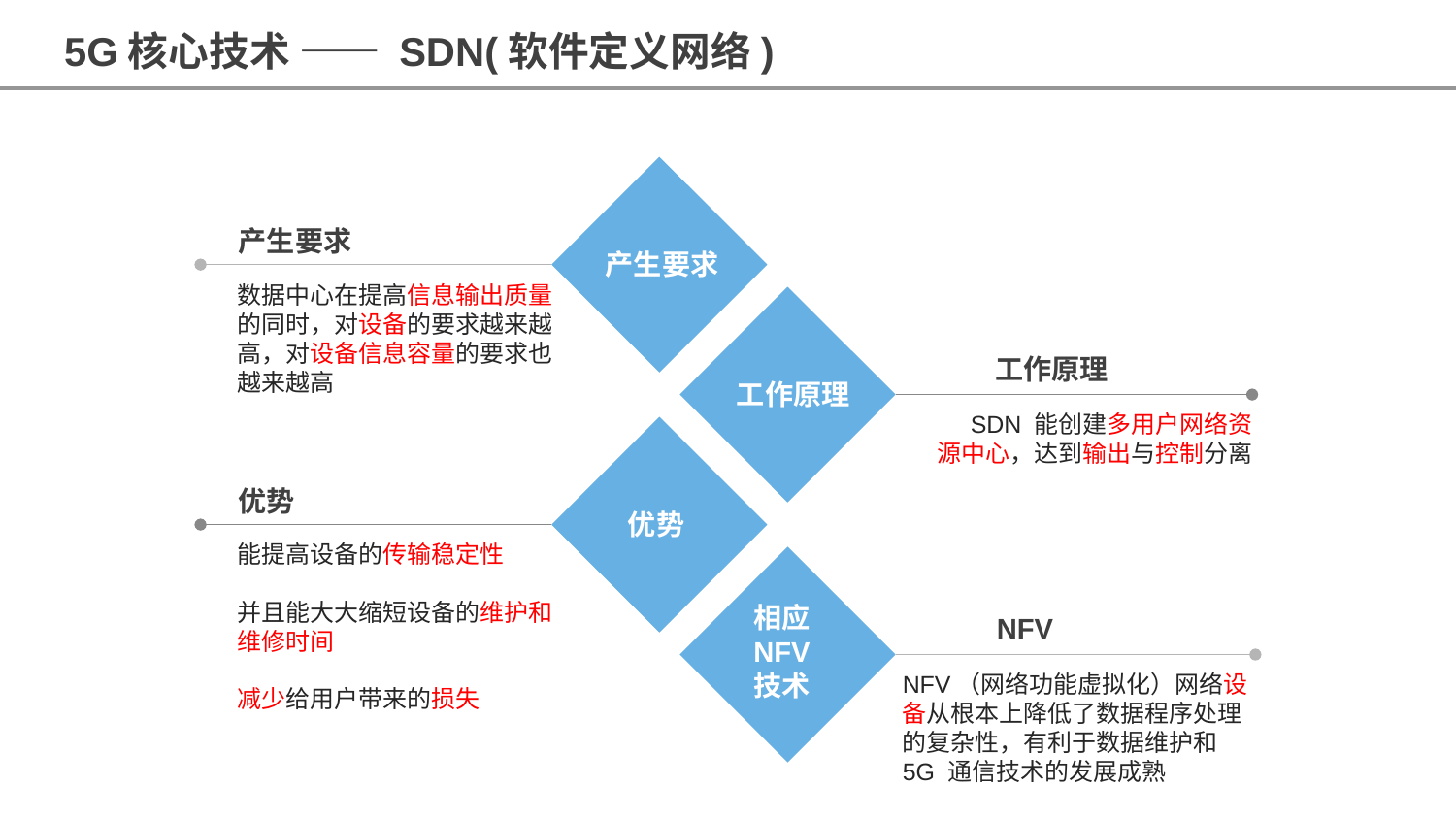

5G核心技术 —— SDN(软件定义网络)

产生要求
产生要求
数据中心在提高信息输出质量的同时，对设备的要求越来越高，对设备信息容量的要求也越来越高

工作原理
工作原理
SDN 能创建多用户网络资源中心，达到输出与控制分离

优势
优势
能提高设备的传输稳定性

并且能大大缩短设备的维护和维修时间

减少给用户带来的损失

相应
NFV
技术
NFV
NFV（网络功能虚拟化）网络设备从根本上降低了数据程序处理的复杂性，有利于数据维护和5G 通信技术的发展成熟